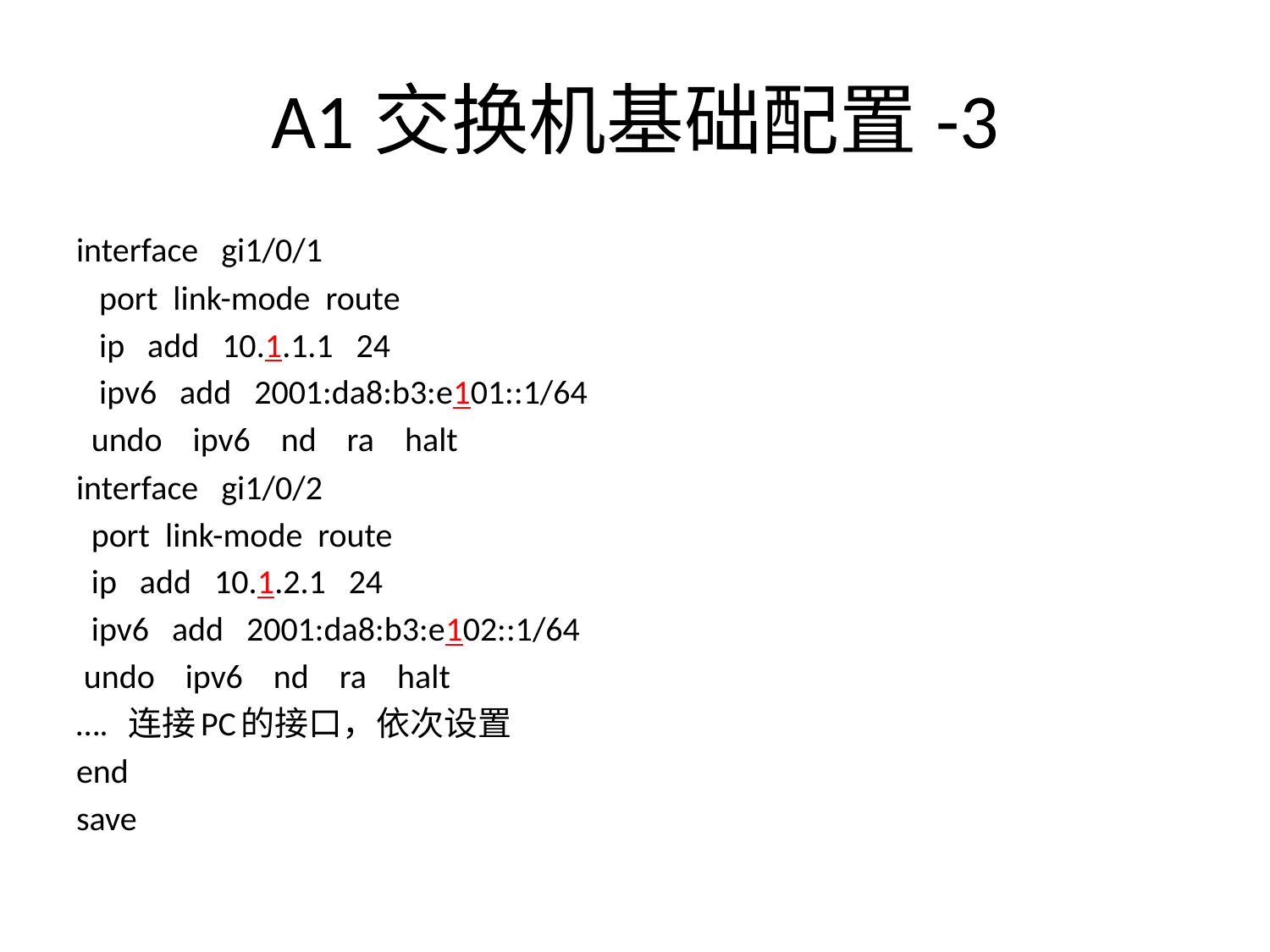

# A1交换机基础配置-3
interface   gi1/0/1
   port  link-mode  route
   ip   add   10.1.1.1   24
   ipv6   add   2001:da8:b3:e101::1/64
  undo    ipv6    nd    ra    halt
interface   gi1/0/2
  port  link-mode  route
  ip   add   10.1.2.1   24
  ipv6   add   2001:da8:b3:e102::1/64
 undo    ipv6    nd    ra    halt
….  连接PC的接口，依次设置
end
save